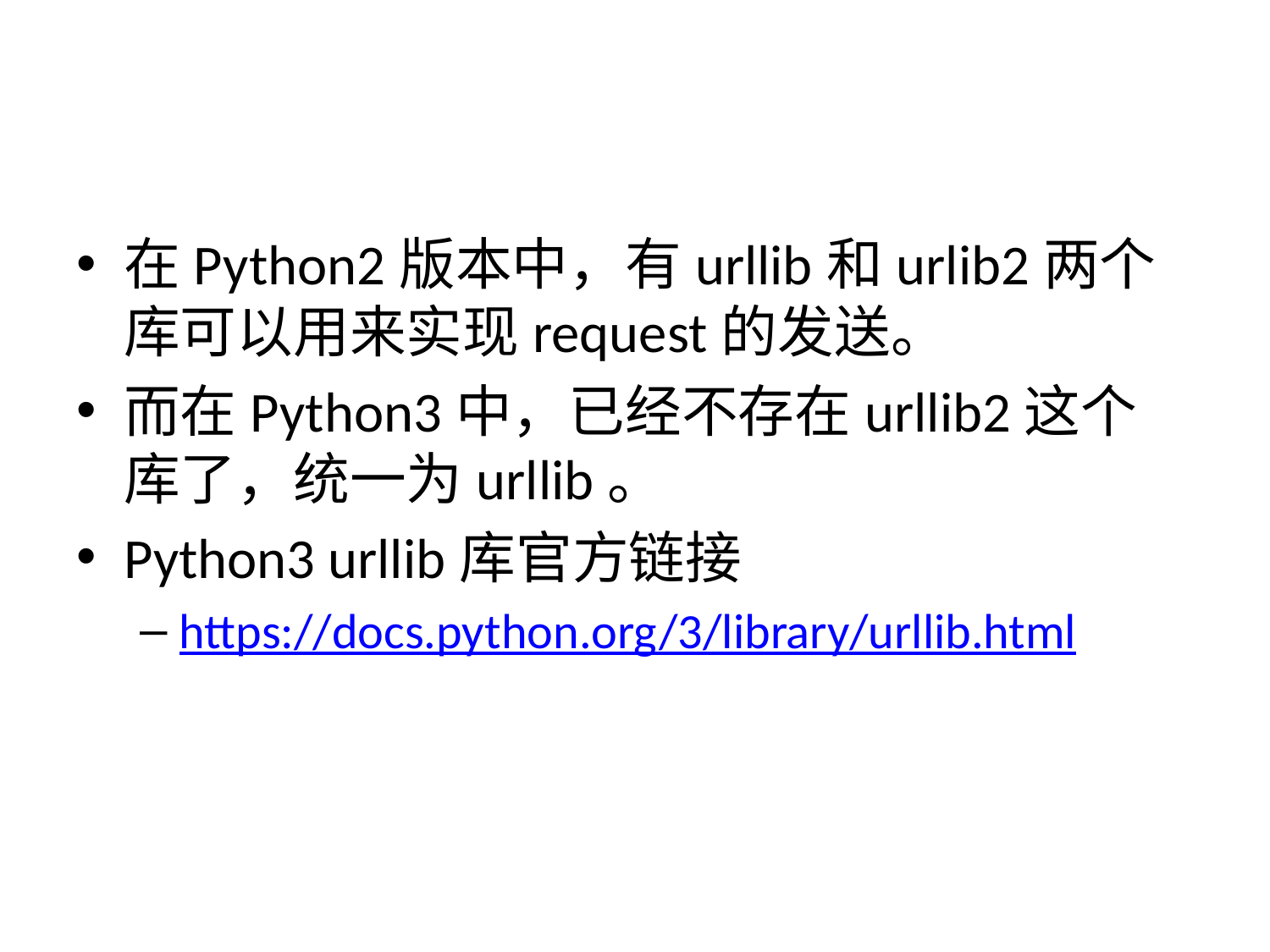

#
在Python2版本中，有urllib和urlib2两个库可以用来实现request的发送。
而在Python3中，已经不存在urllib2这个库了，统一为urllib。
Python3 urllib库官方链接
https://docs.python.org/3/library/urllib.html